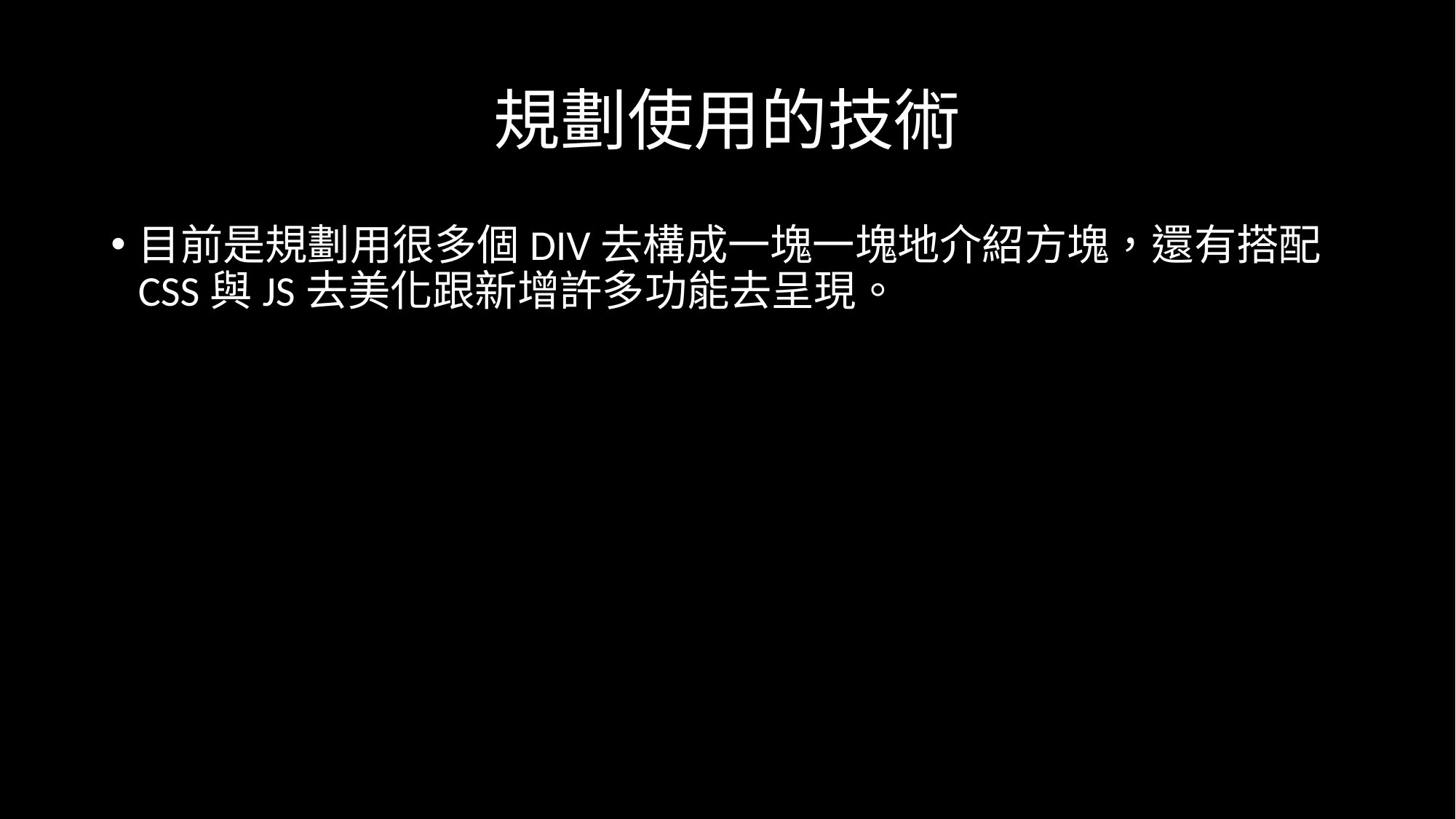

# 規劃使用的技術
目前是規劃用很多個DIV去構成一塊一塊地介紹方塊，還有搭配CSS與JS去美化跟新增許多功能去呈現。